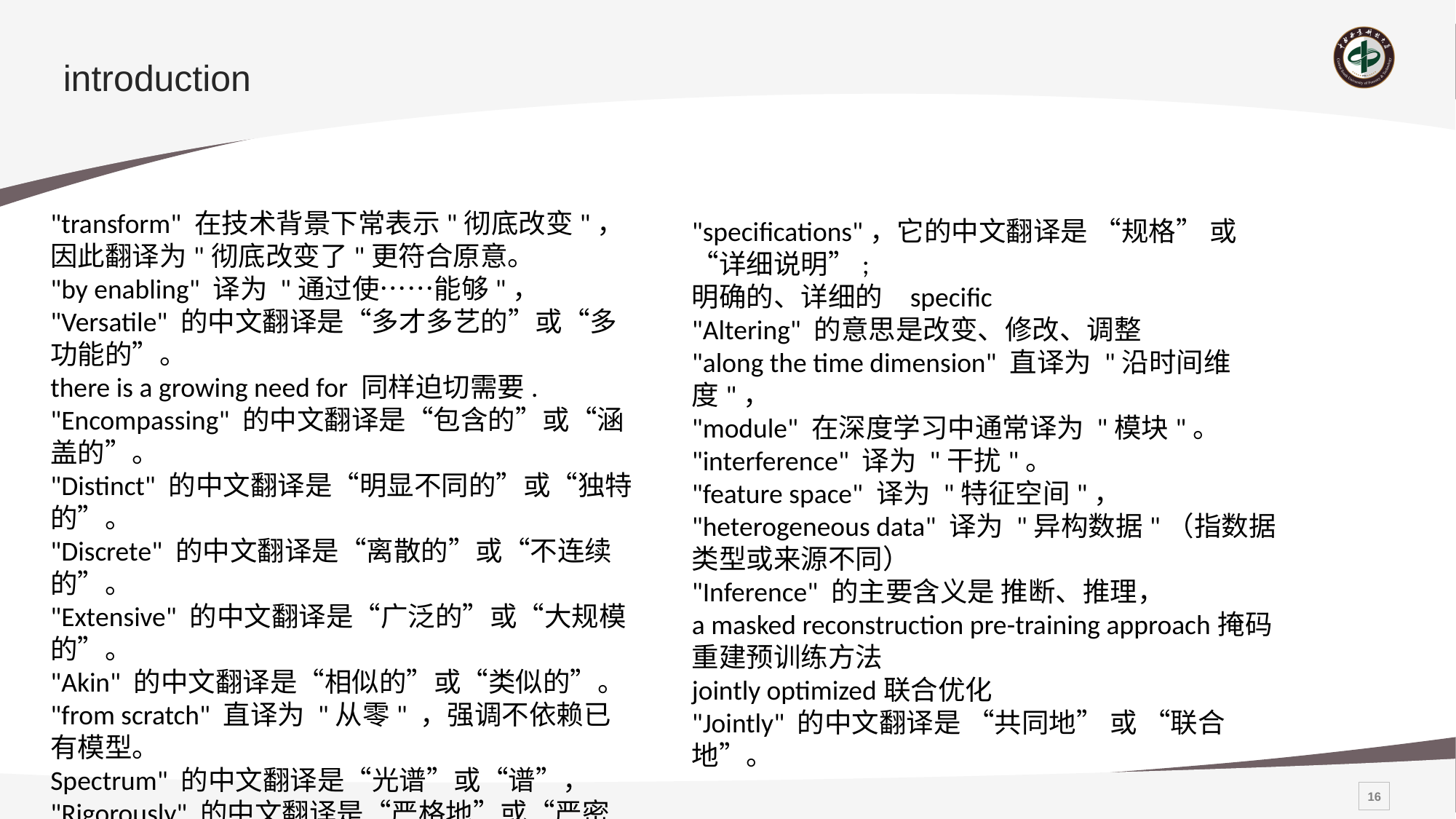

# introduction
"transform" 在技术背景下常表示"彻底改变"，因此翻译为"彻底改变了"更符合原意。
"by enabling" 译为 "通过使……能够"，
"Versatile" 的中文翻译是“多才多艺的”或“多功能的”。
there is a growing need for 同样迫切需要.
"Encompassing" 的中文翻译是“包含的”或“涵盖的”。
"Distinct" 的中文翻译是“明显不同的”或“独特的”。
"Discrete" 的中文翻译是“离散的”或“不连续的”。
"Extensive" 的中文翻译是“广泛的”或“大规模的”。
"Akin" 的中文翻译是“相似的”或“类似的”。
"from scratch" 直译为 "从零" ，强调不依赖已有模型。
Spectrum" 的中文翻译是“光谱”或“谱”，
"Rigorously" 的中文翻译是“严格地”或“严密地”。
"specifications"，它的中文翻译是 “规格” 或 “详细说明”;
明确的、详细的	specific
"Altering" 的意思是改变、修改、调整
"along the time dimension" 直译为 "沿时间维度"，
"module" 在深度学习中通常译为 "模块"。
"interference" 译为 "干扰"。
"feature space" 译为 "特征空间"，
"heterogeneous data" 译为 "异构数据"（指数据类型或来源不同）
"Inference" 的主要含义是 推断、推理，
a masked reconstruction pre-training approach掩码重建预训练方法
jointly optimized联合优化
"Jointly" 的中文翻译是 “共同地” 或 “联合地”。